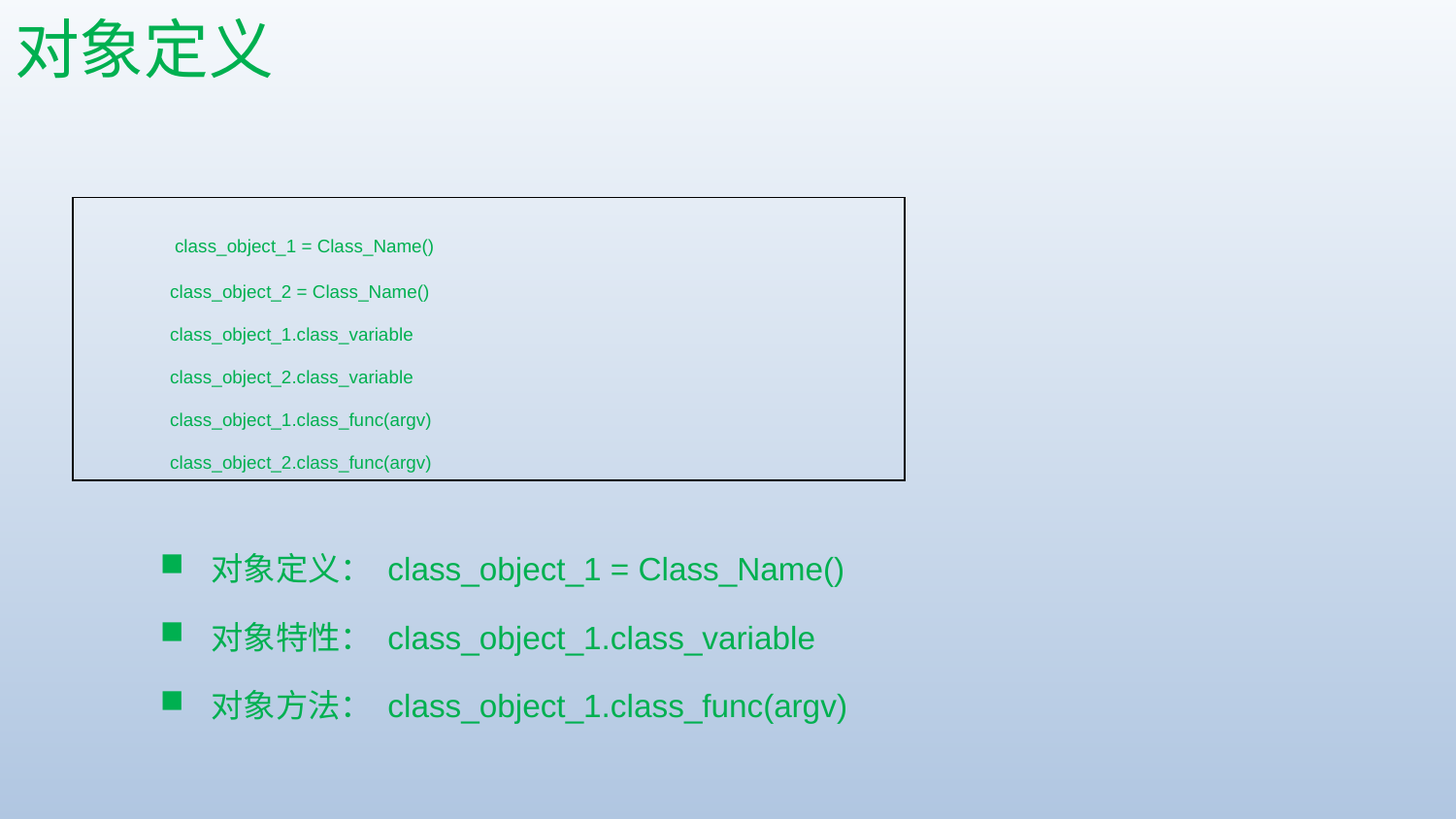

# 对象定义

  class_object_1 = Class_Name()
  class_object_2 = Class_Name()
  class_object_1.class_variable
  class_object_2.class_variable
  class_object_1.class_func(argv)
  class_object_2.class_func(argv)
 对象定义： class_object_1 = Class_Name()
 对象特性： class_object_1.class_variable
 对象方法： class_object_1.class_func(argv)